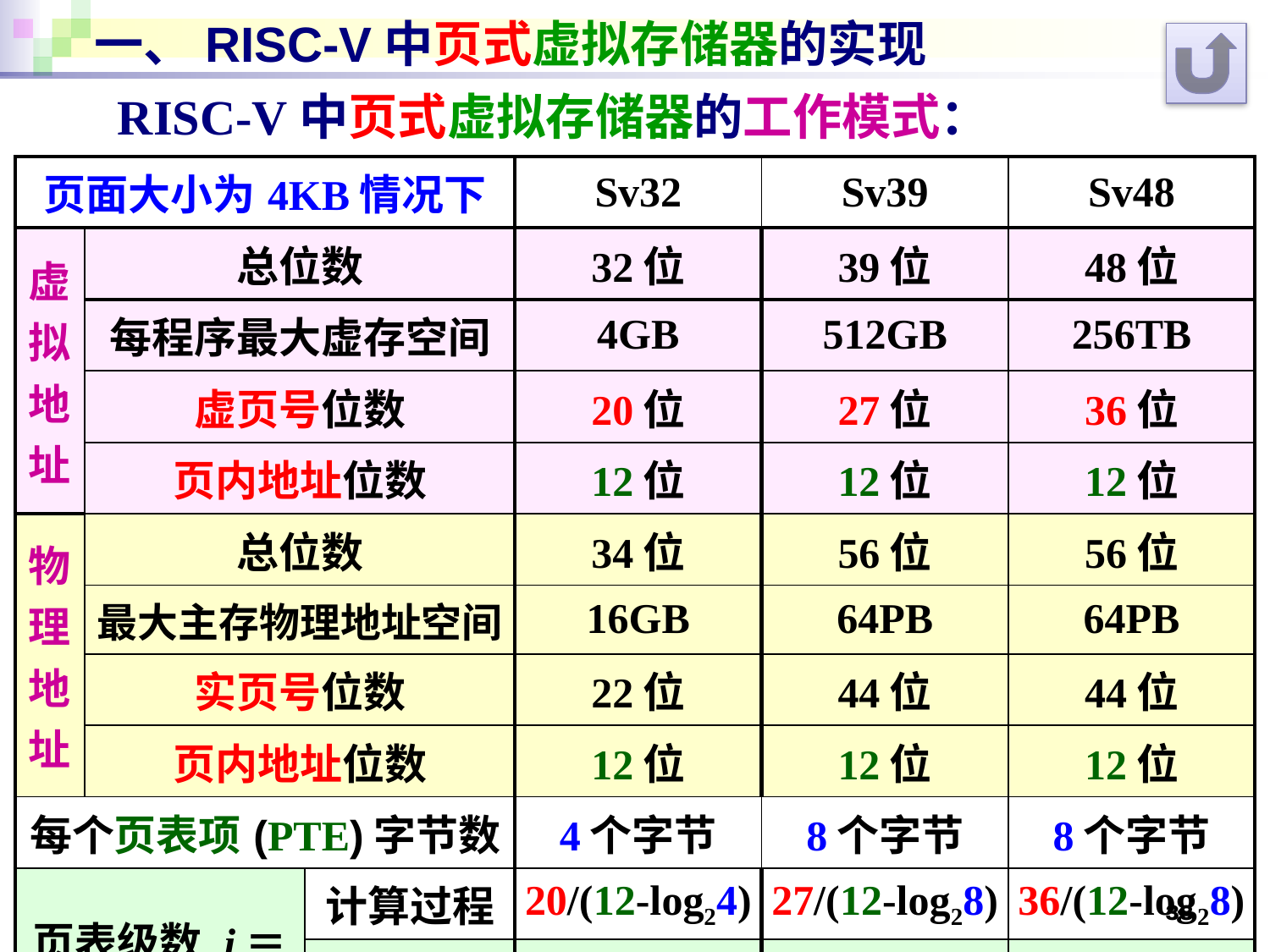

# 一、RISC-V中页式虚拟存储器的实现

RISC-V中页式虚拟存储器的工作模式：
| 页面大小为4KB情况下 |  |  | Sv32 | Sv39 | Sv48 |
| --- | --- | --- | --- | --- | --- |
| 虚拟地址 | 总位数 |  | 32位 | 39位 | 48位 |
|  | 每程序最大虚存空间 |  | 4GB | 512GB | 256TB |
|  | 虚页号位数 |  | 20位 | 27位 | 36位 |
|  | 页内地址位数 |  | 12位 | 12位 | 12位 |
| 物理地址 | 总位数 |  | 34位 | 56位 | 56位 |
|  | 最大主存物理地址空间 |  | 16GB | 64PB | 64PB |
|  | 实页号位数 |  | 22位 | 44位 | 44位 |
|  | 页内地址位数 |  | 12位 | 12位 | 12位 |
| 每个页表项(PTE)字节数 |  |  | 4个字节 | 8个字节 | 8个字节 |
| 页表级数 i＝ |  | 计算过程 | 20/(12-log24) | 27/(12-log28) | 36/(12-log28) |
|  |  | 计算结果 | 2 | 3 | 4 |
38